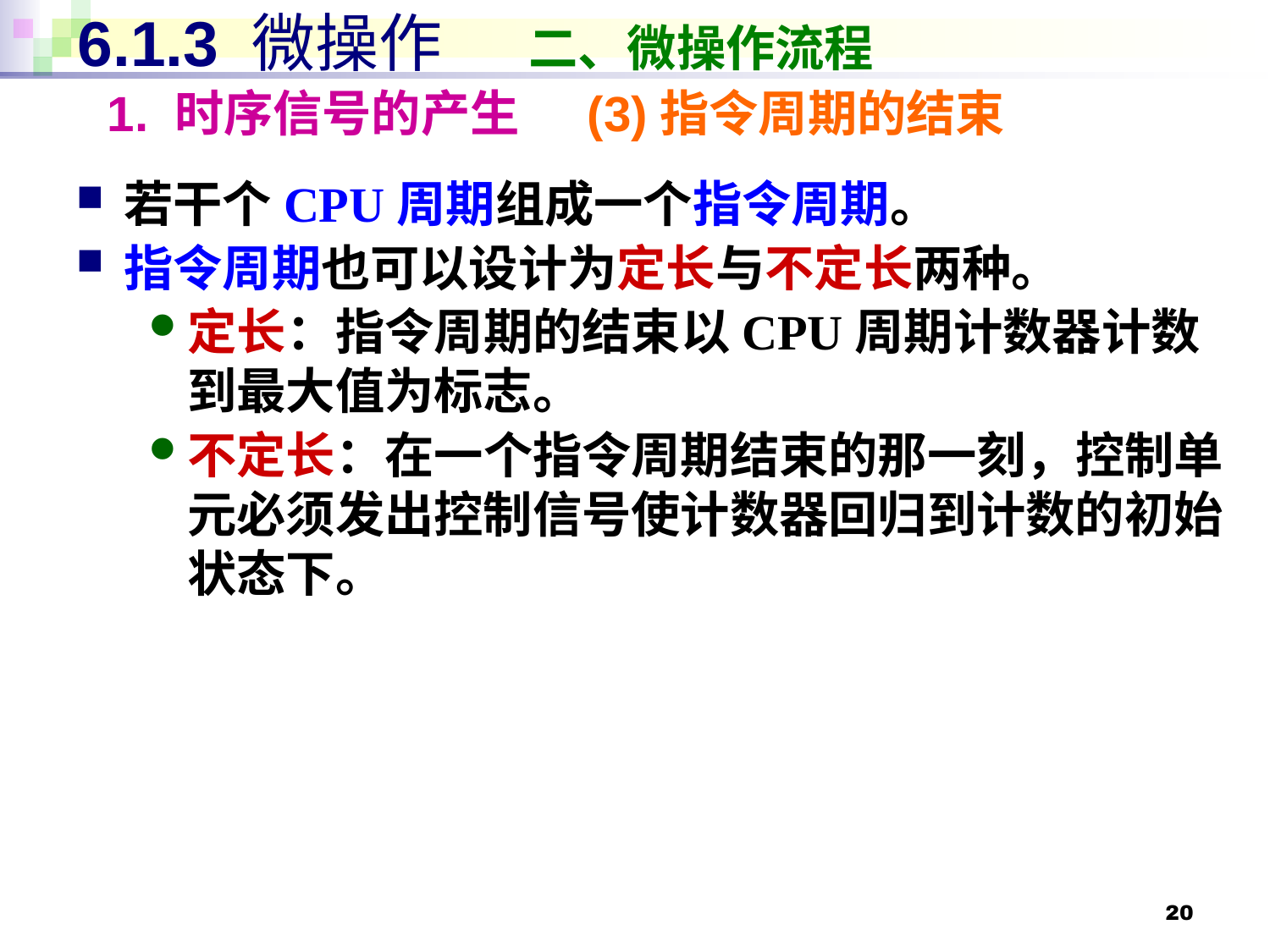

# 6.1.3 微操作      二、微操作流程
1. 时序信号的产生     (3)指令周期的结束
若干个CPU周期组成一个指令周期。
指令周期也可以设计为定长与不定长两种。
定长：指令周期的结束以CPU周期计数器计数到最大值为标志。
不定长：在一个指令周期结束的那一刻，控制单元必须发出控制信号使计数器回归到计数的初始状态下。
20